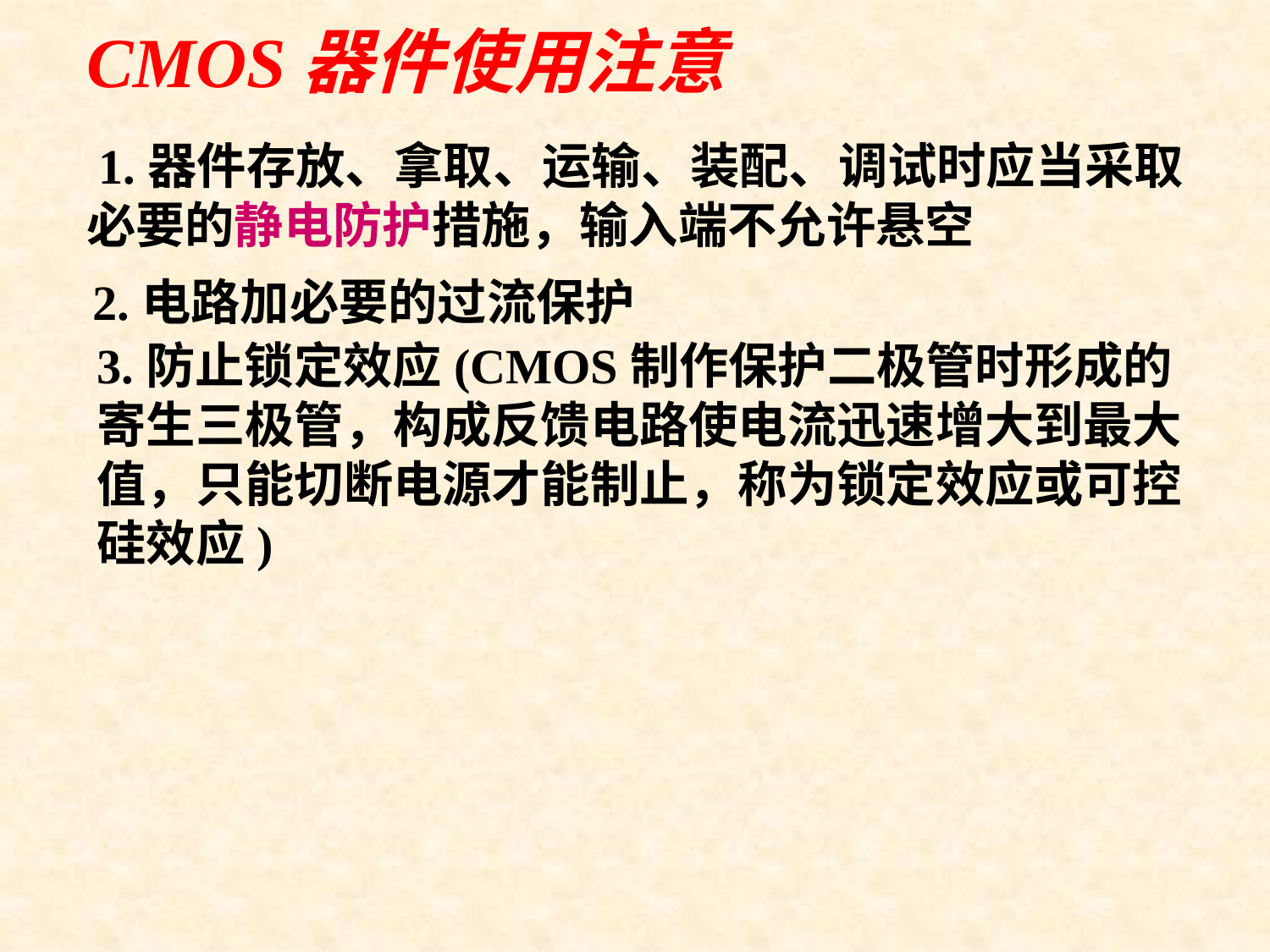

CMOS器件使用注意
 1.器件存放、拿取、运输、装配、调试时应当采取必要的静电防护措施，输入端不允许悬空
2.电路加必要的过流保护
3.防止锁定效应(CMOS制作保护二极管时形成的寄生三极管，构成反馈电路使电流迅速增大到最大值，只能切断电源才能制止，称为锁定效应或可控硅效应)
42